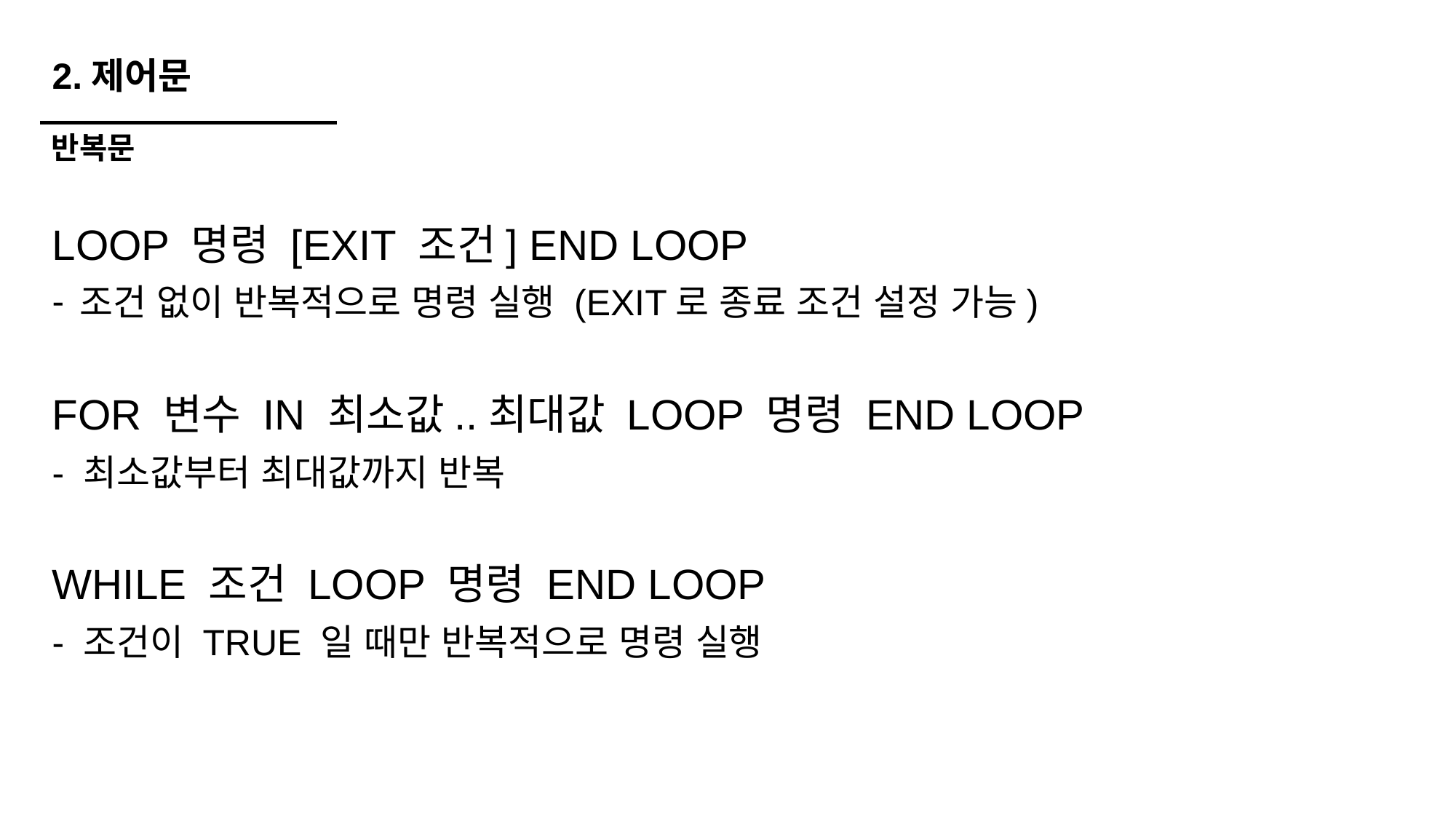

# 2.제어문
반복문
LOOP 명령 [EXIT 조건] END LOOP
조건 없이 반복적으로 명령 실행 (EXIT로 종료 조건 설정 가능)

FOR 변수 IN 최소값..최대값 LOOP 명령 END LOOP
- 최소값부터 최대값까지 반복

WHILE 조건 LOOP 명령 END LOOP
- 조건이 TRUE 일 때만 반복적으로 명령 실행